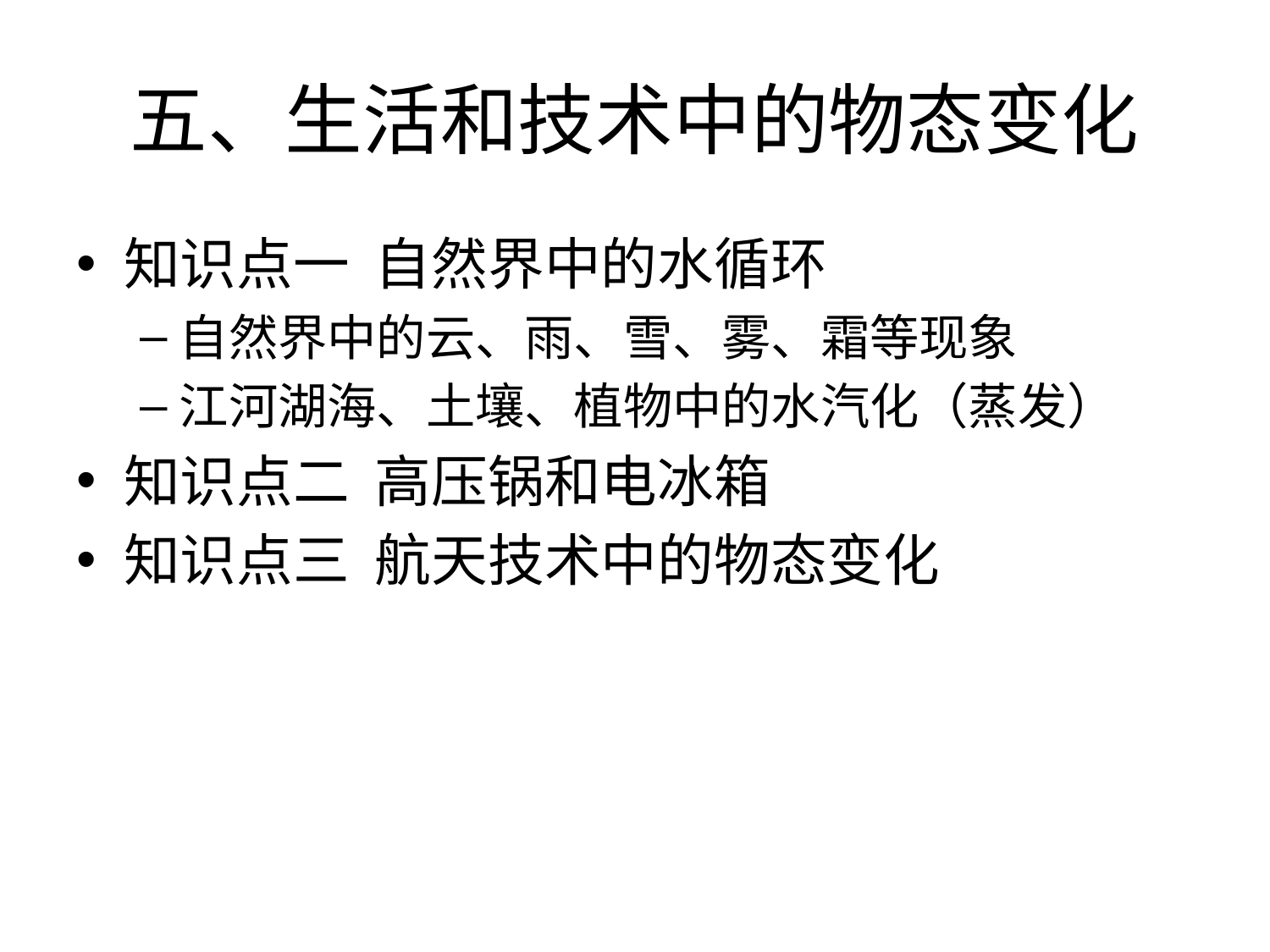

# 五、生活和技术中的物态变化
知识点一  自然界中的水循环
自然界中的云、雨、雪、雾、霜等现象
江河湖海、土壤、植物中的水汽化（蒸发）
知识点二  高压锅和电冰箱
知识点三  航天技术中的物态变化